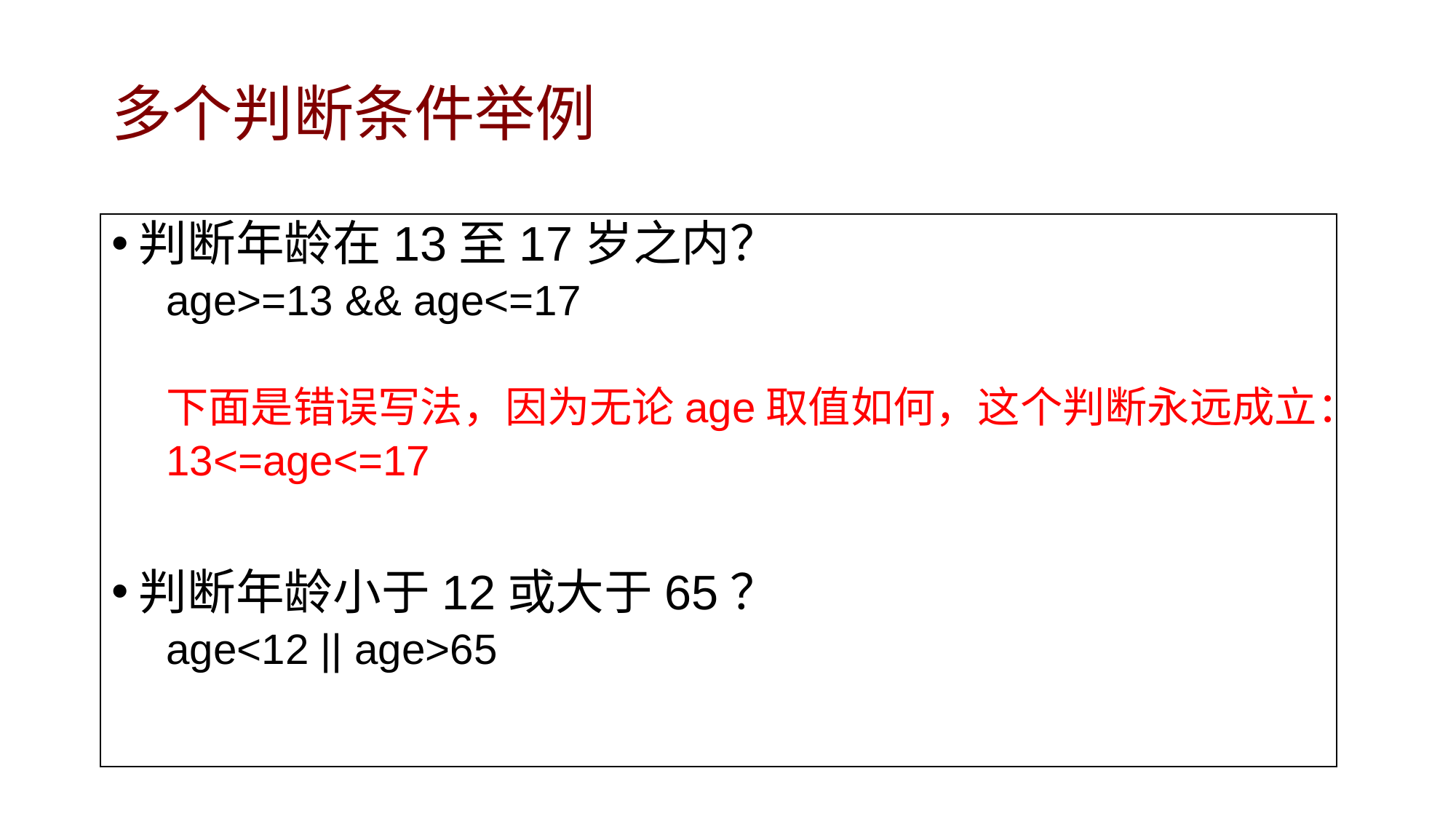

# 多个判断条件举例
判断年龄在13至17岁之内？
age>=13 && age<=17

下面是错误写法，因为无论age取值如何，这个判断永远成立：
13<=age<=17

判断年龄小于12或大于65？
age<12 || age>65